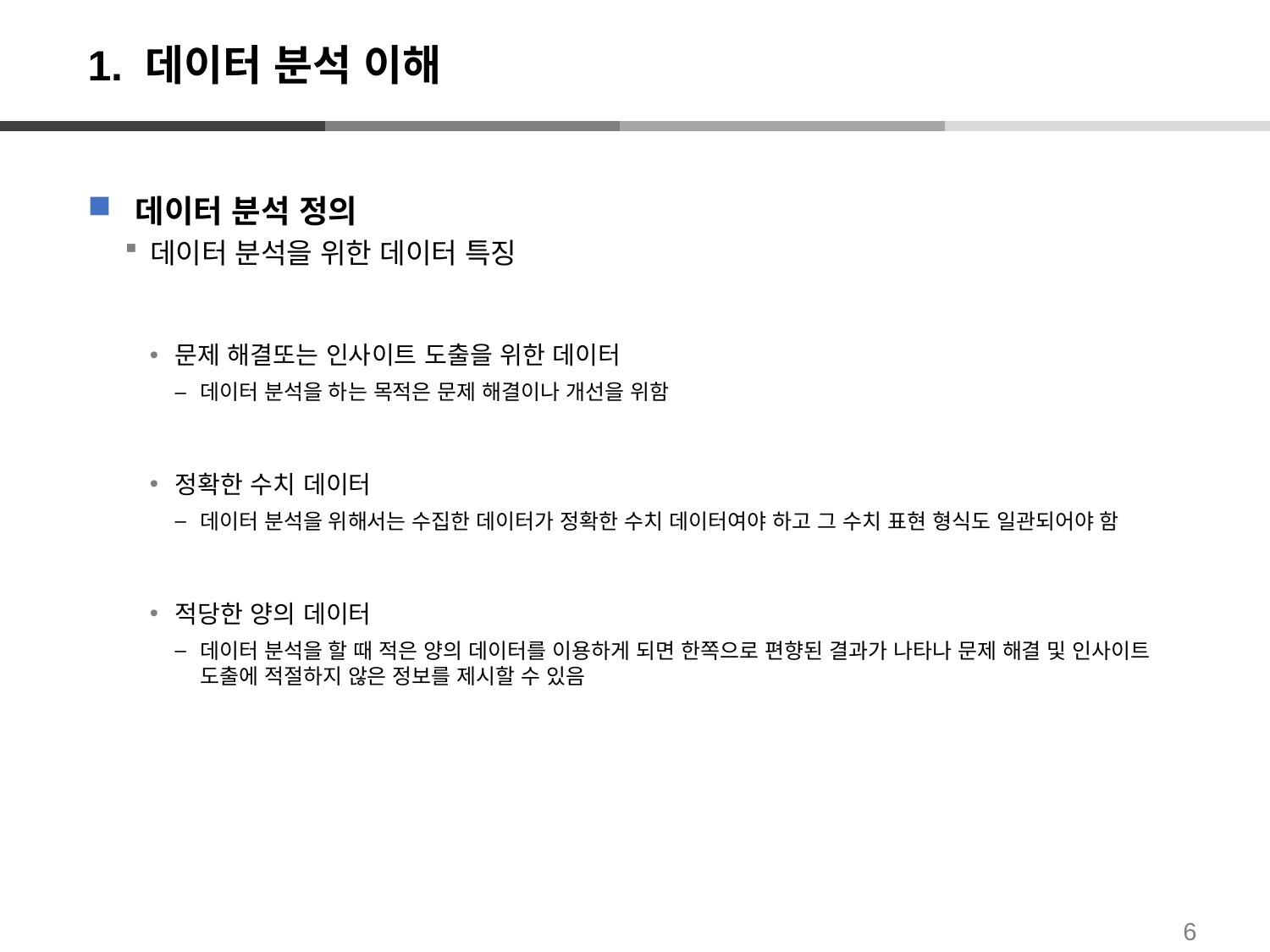

# 1. 데이터 분석 이해
데이터 분석 정의
데이터 분석을 위한 데이터 특징

문제 해결또는 인사이트 도출을 위한 데이터
데이터 분석을 하는 목적은 문제 해결이나 개선을 위함

정확한 수치 데이터
데이터 분석을 위해서는 수집한 데이터가 정확한 수치 데이터여야 하고 그 수치 표현 형식도 일관되어야 함

적당한 양의 데이터
데이터 분석을 할 때 적은 양의 데이터를 이용하게 되면 한쪽으로 편향된 결과가 나타나 문제 해결 및 인사이트 도출에 적절하지 않은 정보를 제시할 수 있음